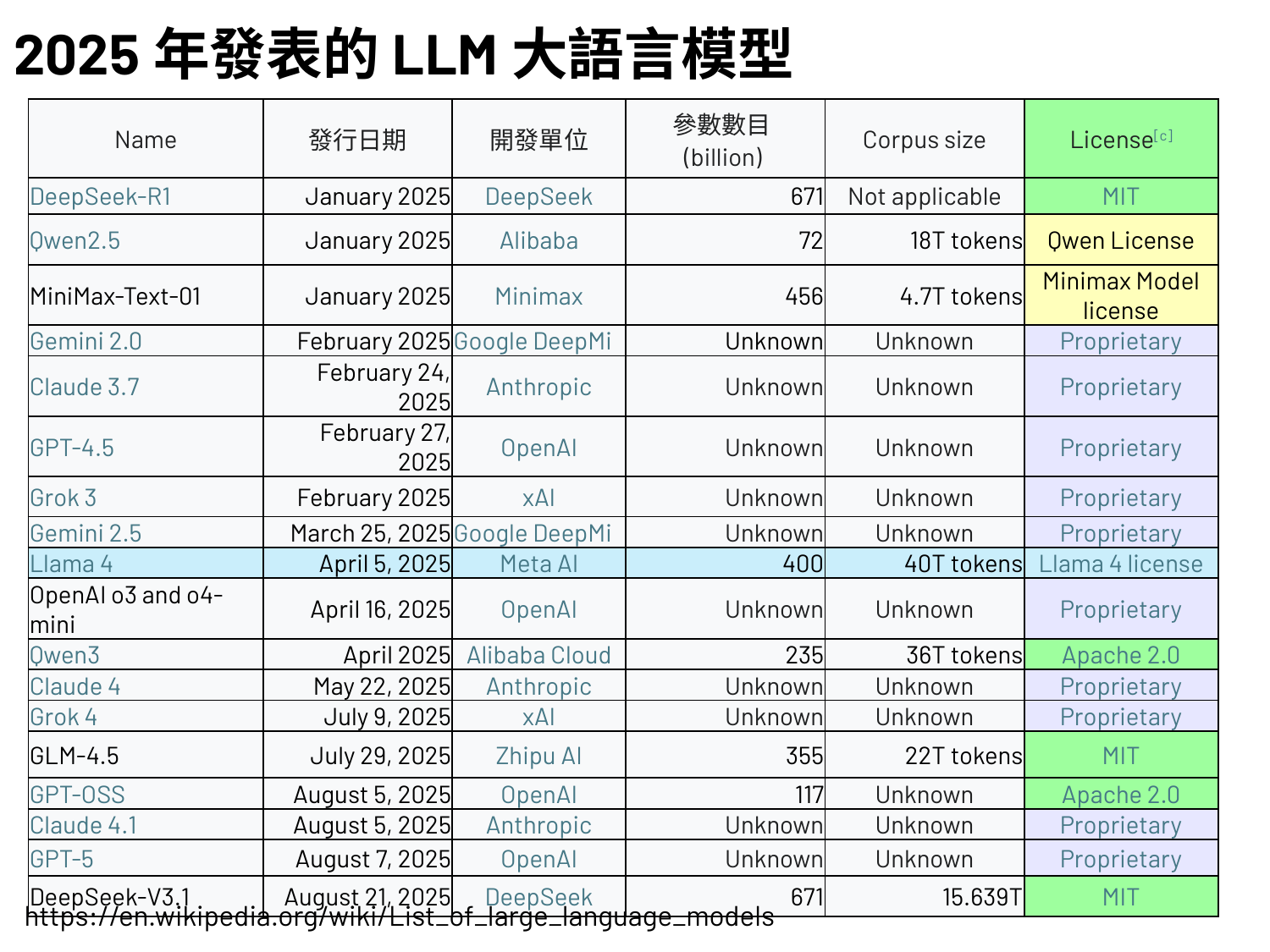

2025年發表的LLM大語言模型
| Name | 發行日期 | 開發單位 | 參數數目(billion) | Corpus size | License[c] |
| --- | --- | --- | --- | --- | --- |
| DeepSeek-R1 | January 2025 | DeepSeek | 671 | Not applicable | MIT |
| Qwen2.5 | January 2025 | Alibaba | 72 | 18T tokens | Qwen License |
| MiniMax-Text-01 | January 2025 | Minimax | 456 | 4.7T tokens | Minimax Model license |
| Gemini 2.0 | February 2025 | Google DeepMind | Unknown | Unknown | Proprietary |
| Claude 3.7 | February 24, 2025 | Anthropic | Unknown | Unknown | Proprietary |
| GPT-4.5 | February 27, 2025 | OpenAI | Unknown | Unknown | Proprietary |
| Grok 3 | February 2025 | xAI | Unknown | Unknown | Proprietary |
| Gemini 2.5 | March 25, 2025 | Google DeepMind | Unknown | Unknown | Proprietary |
| Llama 4 | April 5, 2025 | Meta AI | 400 | 40T tokens | Llama 4 license |
| OpenAI o3 and o4-mini | April 16, 2025 | OpenAI | Unknown | Unknown | Proprietary |
| Qwen3 | April 2025 | Alibaba Cloud | 235 | 36T tokens | Apache 2.0 |
| Claude 4 | May 22, 2025 | Anthropic | Unknown | Unknown | Proprietary |
| Grok 4 | July 9, 2025 | xAI | Unknown | Unknown | Proprietary |
| GLM-4.5 | July 29, 2025 | Zhipu AI | 355 | 22T tokens | MIT |
| GPT-OSS | August 5, 2025 | OpenAI | 117 | Unknown | Apache 2.0 |
| Claude 4.1 | August 5, 2025 | Anthropic | Unknown | Unknown | Proprietary |
| GPT-5 | August 7, 2025 | OpenAI | Unknown | Unknown | Proprietary |
| DeepSeek-V3.1 | August 21, 2025 | DeepSeek | 671 | 15.639T | MIT |
https://en.wikipedia.org/wiki/List_of_large_language_models